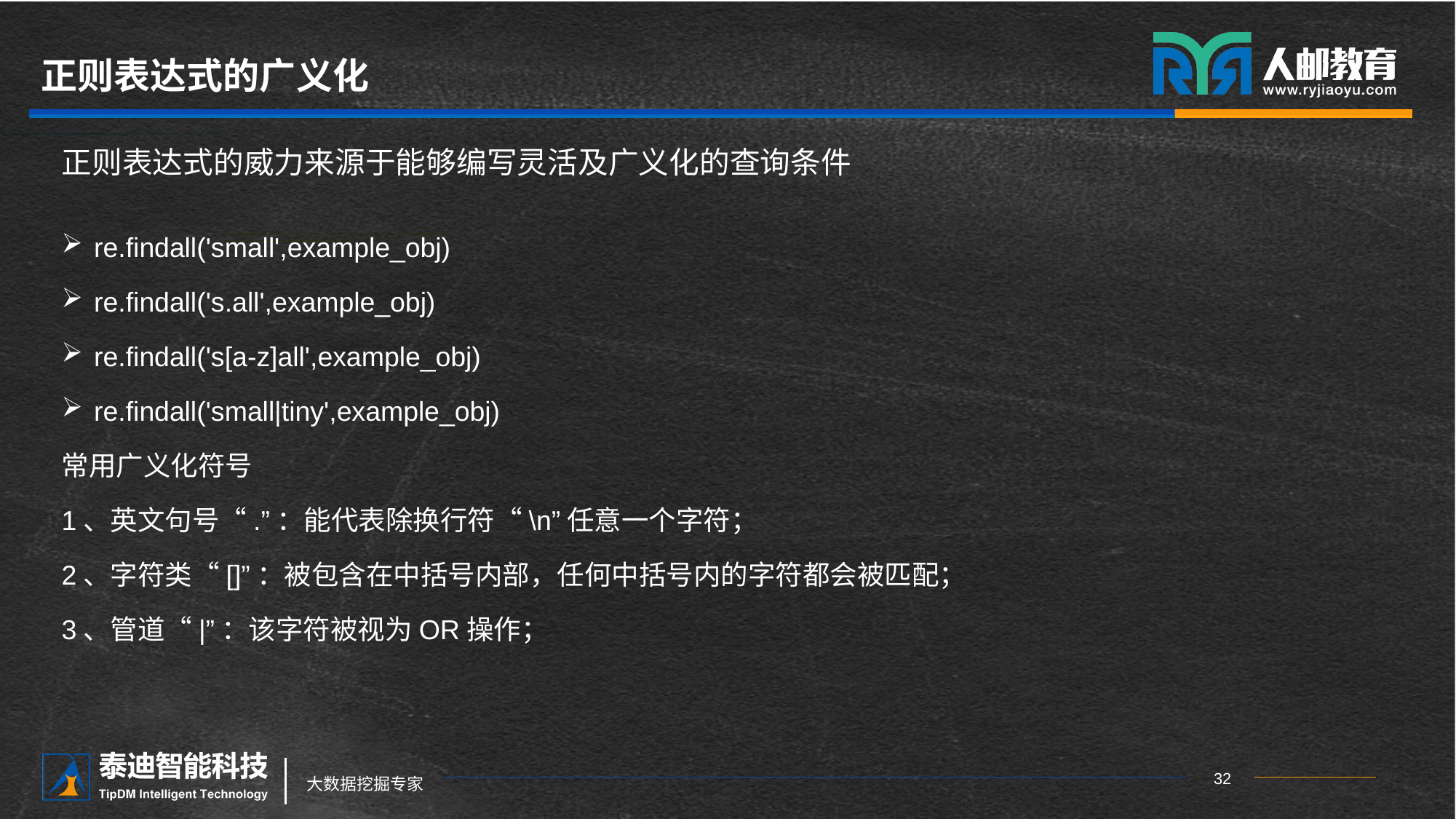

# 正则表达式的广义化

正则表达式的威力来源于能够编写灵活及广义化的查询条件

re.findall('small',example_obj)
re.findall('s.all',example_obj)
re.findall('s[a-z]all',example_obj)
re.findall('small|tiny',example_obj)
常用广义化符号
1、英文句号“.”：能代表除换行符“\n”任意一个字符；
2、字符类“[]”：被包含在中括号内部，任何中括号内的字符都会被匹配；
3、管道“|”：该字符被视为OR操作；